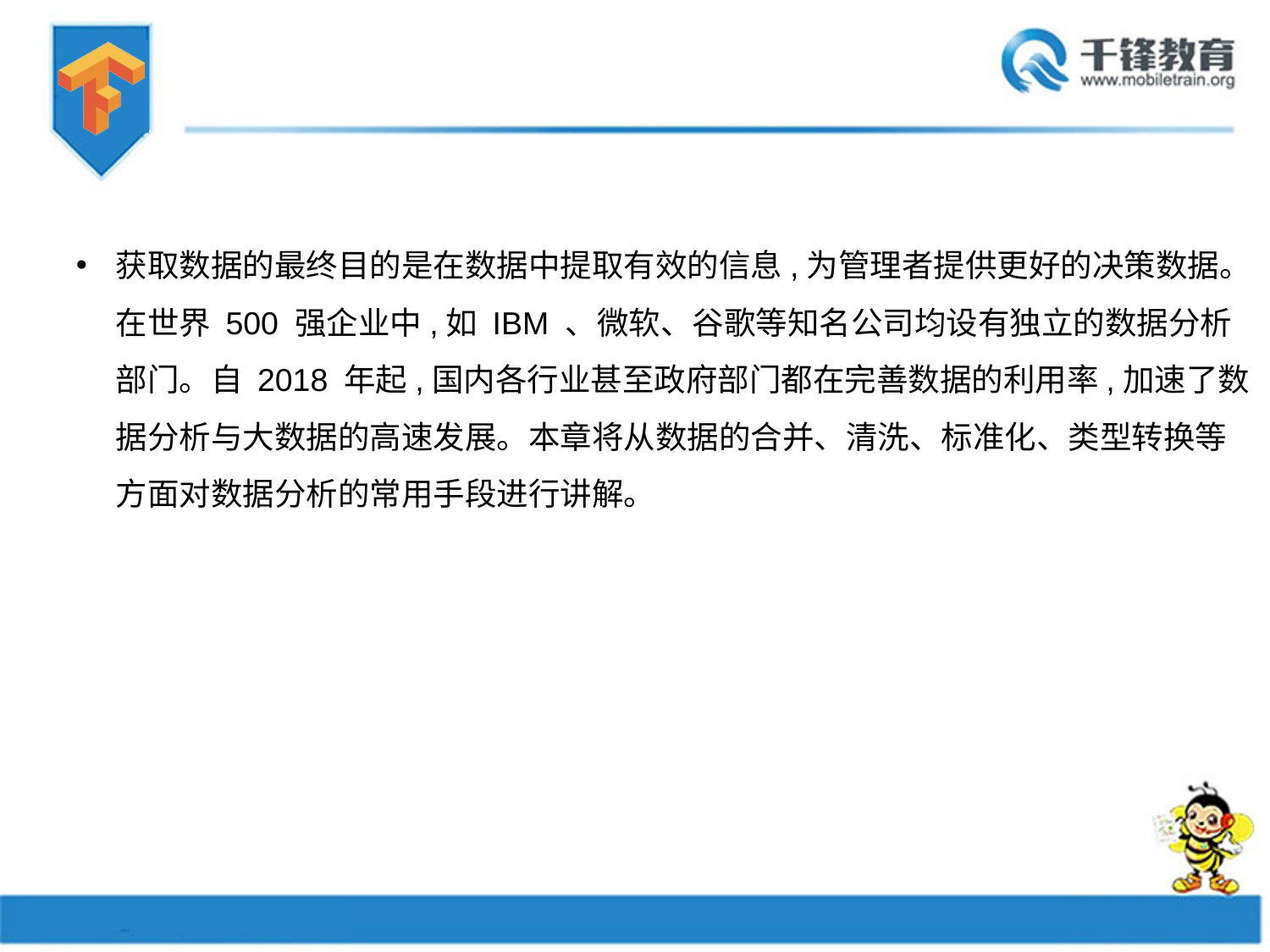

获取数据的最终目的是在数据中提取有效的信息,为管理者提供更好的决策数据。在世界 500 强企业中,如 IBM 、微软、谷歌等知名公司均设有独立的数据分析部门。自 2018 年起,国内各行业甚至政府部门都在完善数据的利用率,加速了数据分析与大数据的高速发展。本章将从数据的合并、清洗、标准化、类型转换等方面对数据分析的常用手段进行讲解。